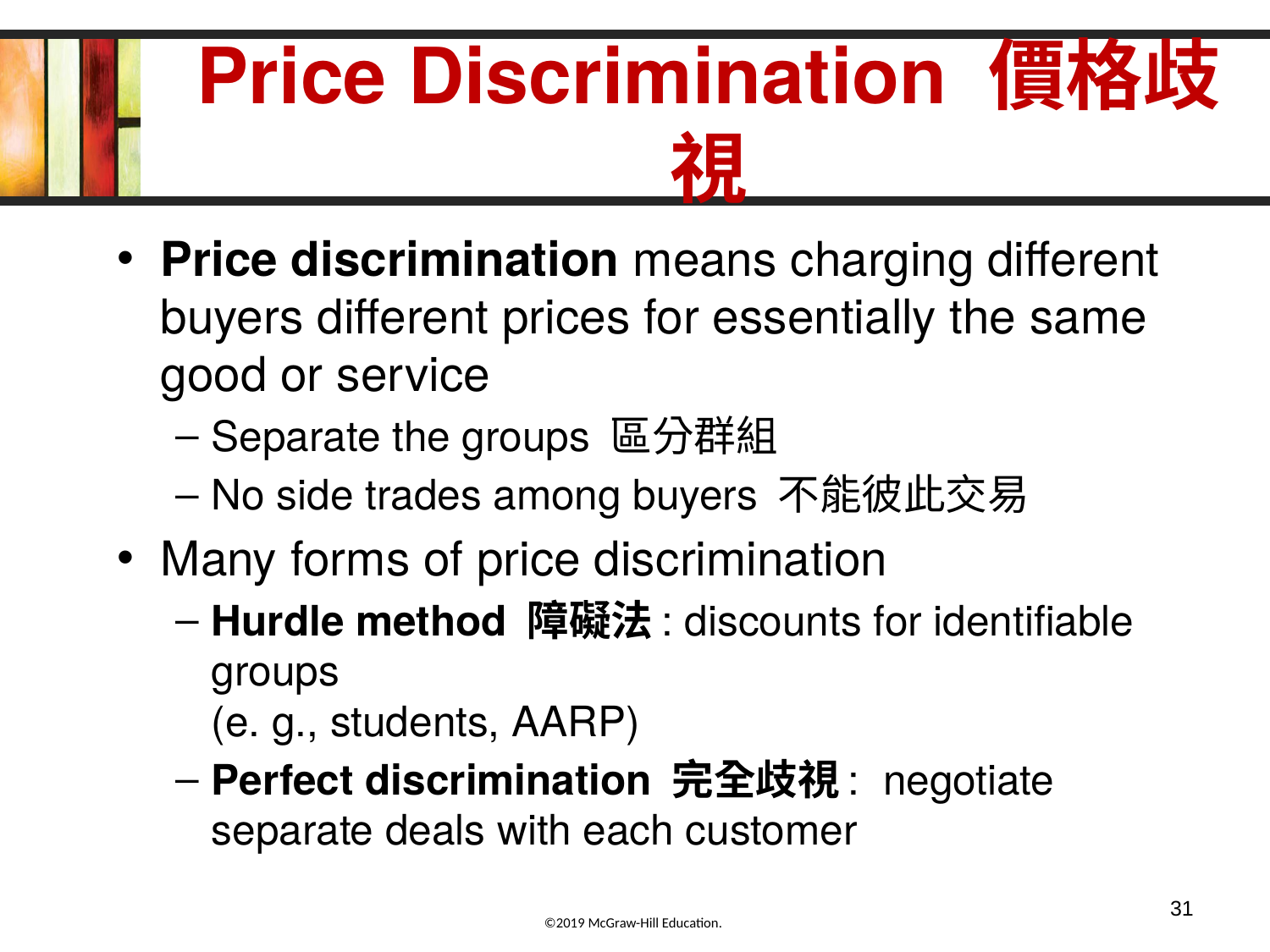

# Price Discrimination 價格歧視
Price discrimination means charging different buyers different prices for essentially the same good or service
Separate the groups 區分群組
No side trades among buyers 不能彼此交易
Many forms of price discrimination
Hurdle method 障礙法: discounts for identifiable groups
(e. g., students, AARP)
Perfect discrimination 完全歧視:  negotiate separate deals with each customer

31
©2019 McGraw-Hill Education.